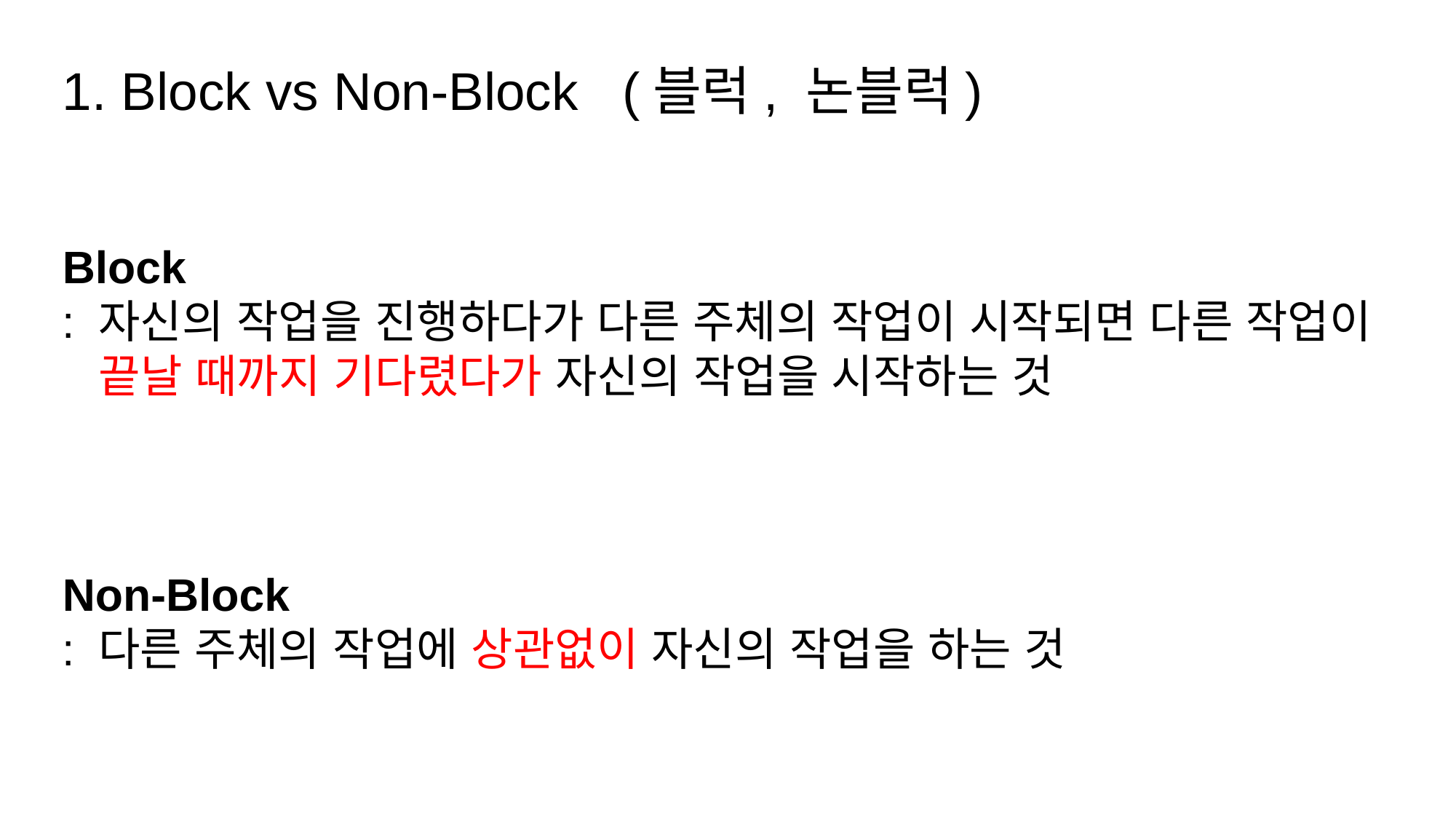

1. Block vs Non-Block   (블럭, 논블럭)
Block
: 자신의 작업을 진행하다가 다른 주체의 작업이 시작되면 다른 작업이
  끝날 때까지 기다렸다가 자신의 작업을 시작하는 것

Non-Block
: 다른 주체의 작업에 상관없이 자신의 작업을 하는 것